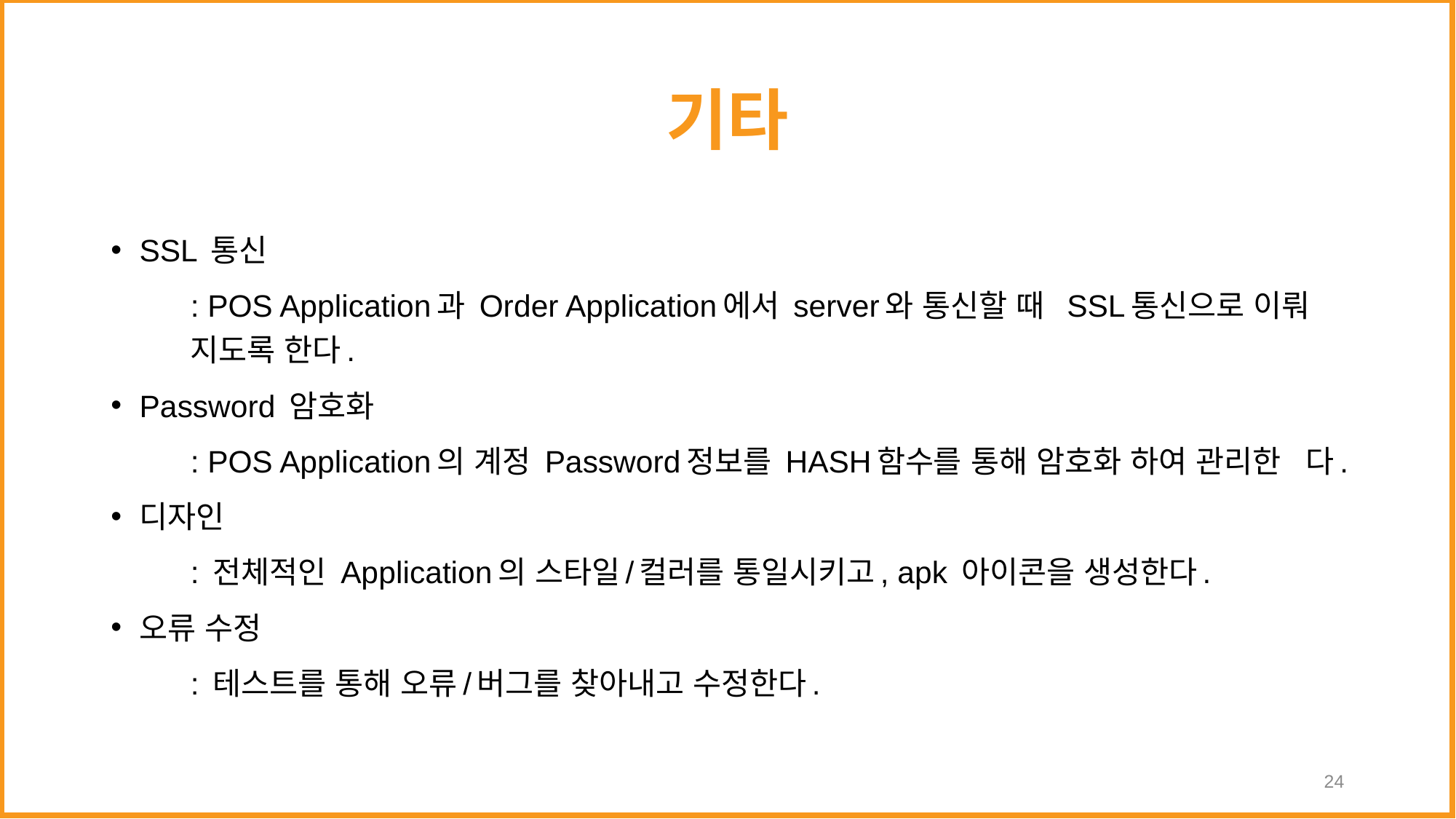

# 기타
SSL 통신
	: POS Application과 Order Application에서 server와 통신할 때 	SSL통신으로 이뤄	지도록 한다.
Password 암호화
	: POS Application의 계정 Password정보를 HASH함수를 통해 암호화 하여 관리한	다.
디자인
	: 전체적인 Application의 스타일/컬러를 통일시키고, apk 아이콘을 생성한다.
오류 수정
	: 테스트를 통해 오류/버그를 찾아내고 수정한다.

24